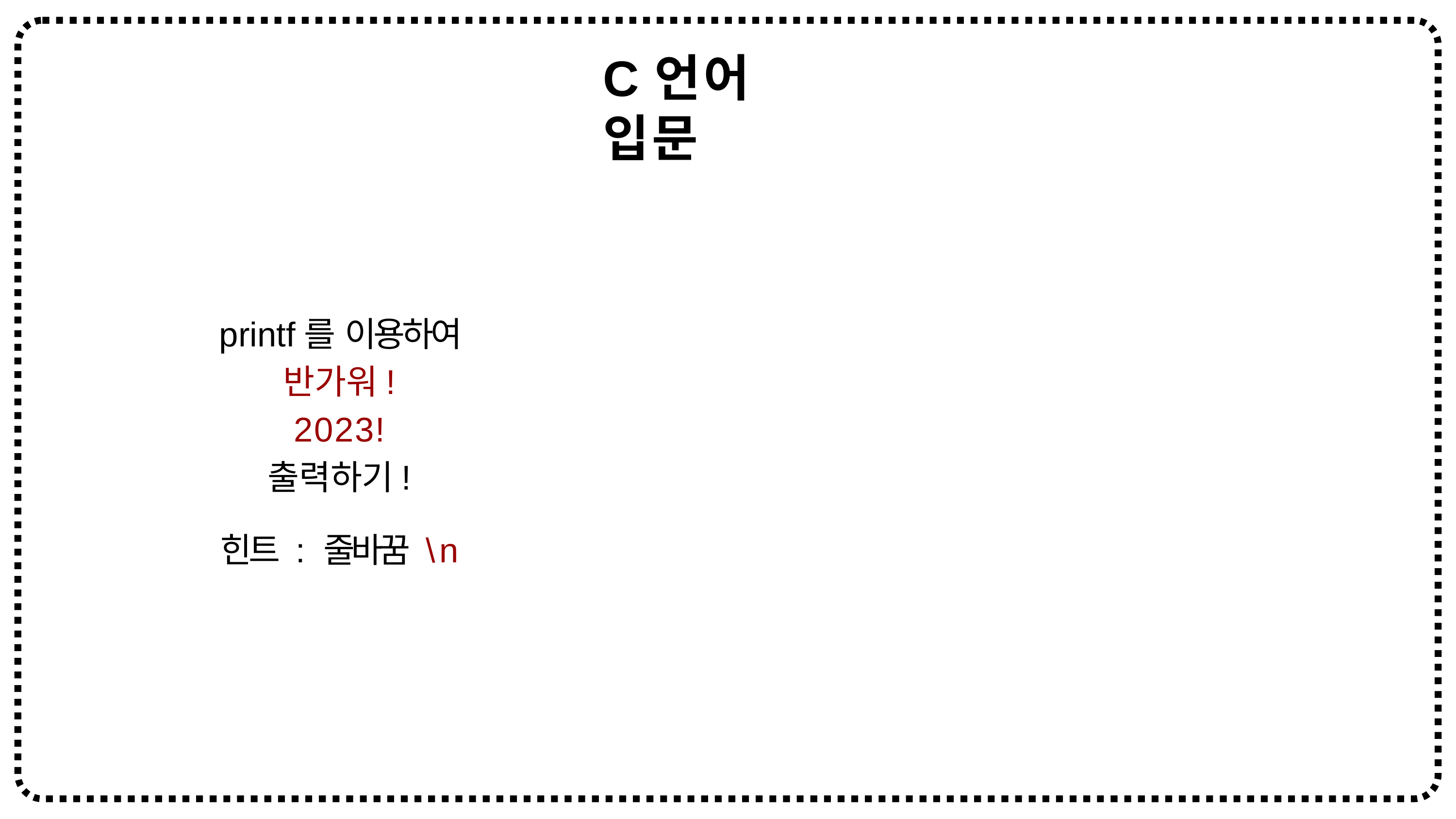

# C언어 입문
printf를 이용하여 반가워!
2023!
출력하기!

힌트 : 줄바꿈 \n